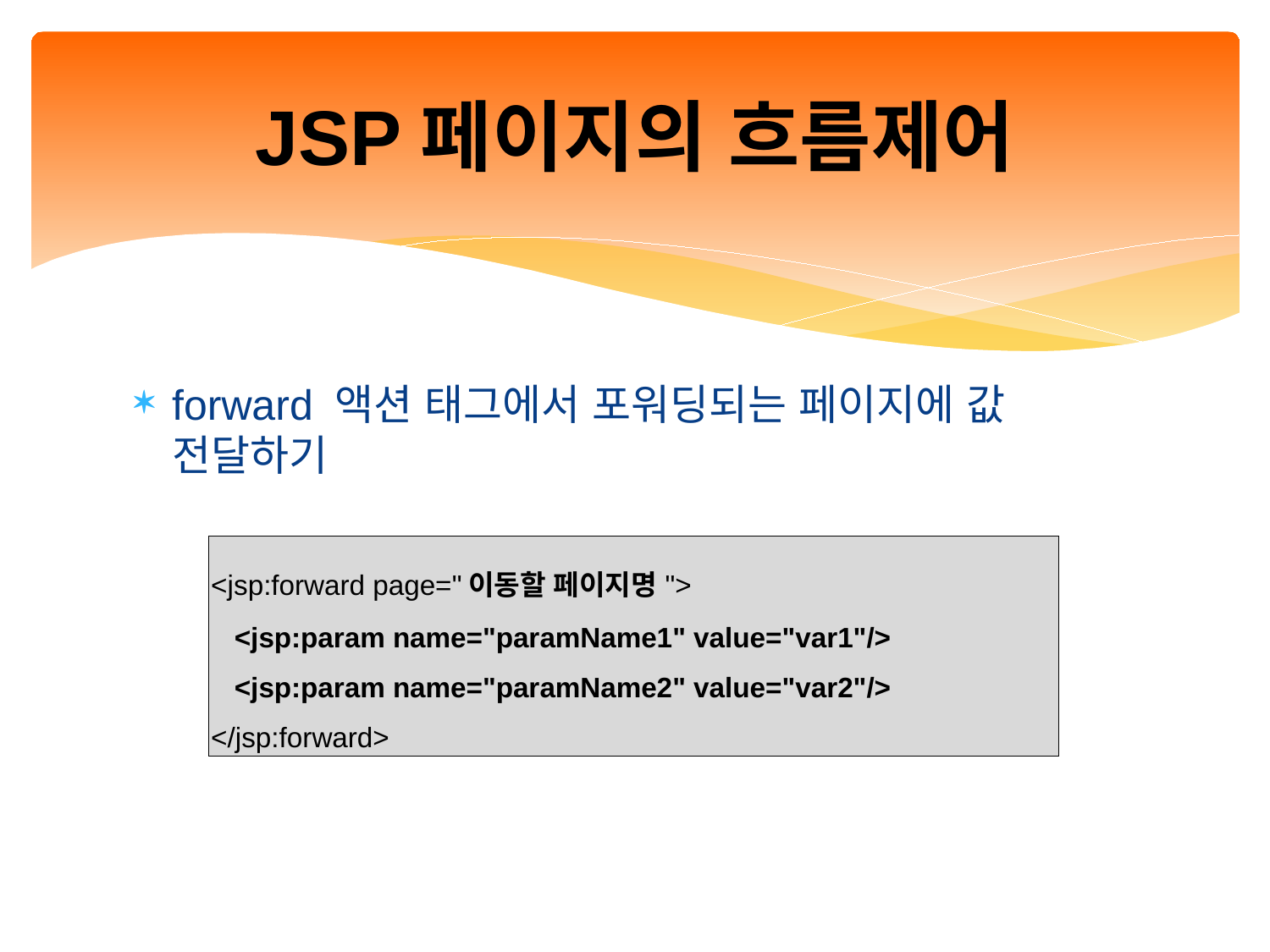

# JSP페이지의 흐름제어
forward 액션 태그에서 포워딩되는 페이지에 값 전달하기
| <jsp:forward page="이동할 페이지명"> <jsp:param name="paramName1" value="var1"/> <jsp:param name="paramName2" value="var2"/> </jsp:forward> |
| --- |